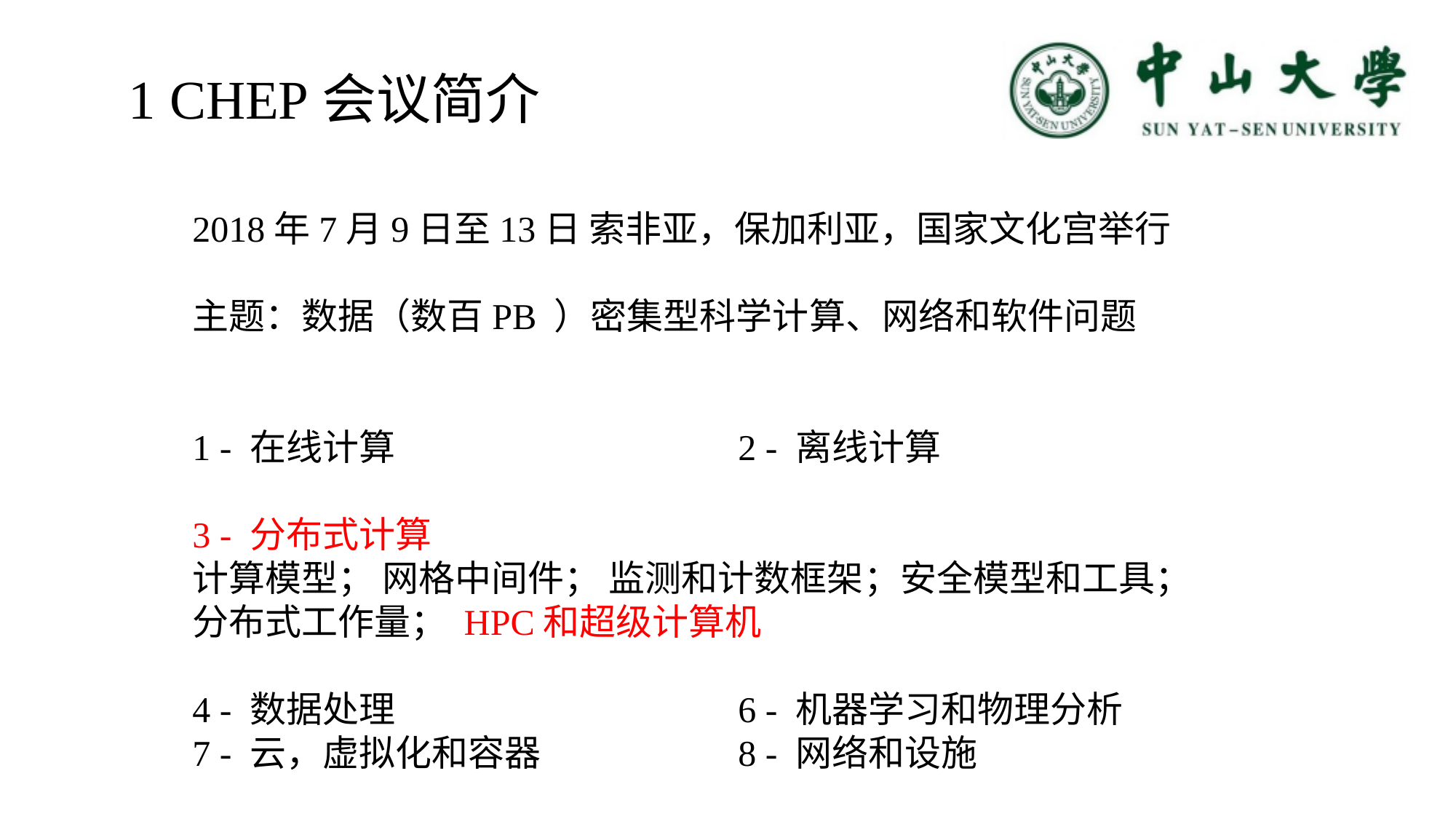

1 CHEP会议简介
2018年7月9日至13日 索非亚，保加利亚，国家文化宫举行

主题：数据（数百PB ）密集型科学计算、网络和软件问题

1 - 在线计算				2 - 离线计算

3 - 分布式计算
计算模型； 网格中间件； 监测和计数框架；安全模型和工具；
分布式工作量； HPC和超级计算机

4 - 数据处理				6 - 机器学习和物理分析
7 - 云，虚拟化和容器		8 - 网络和设施